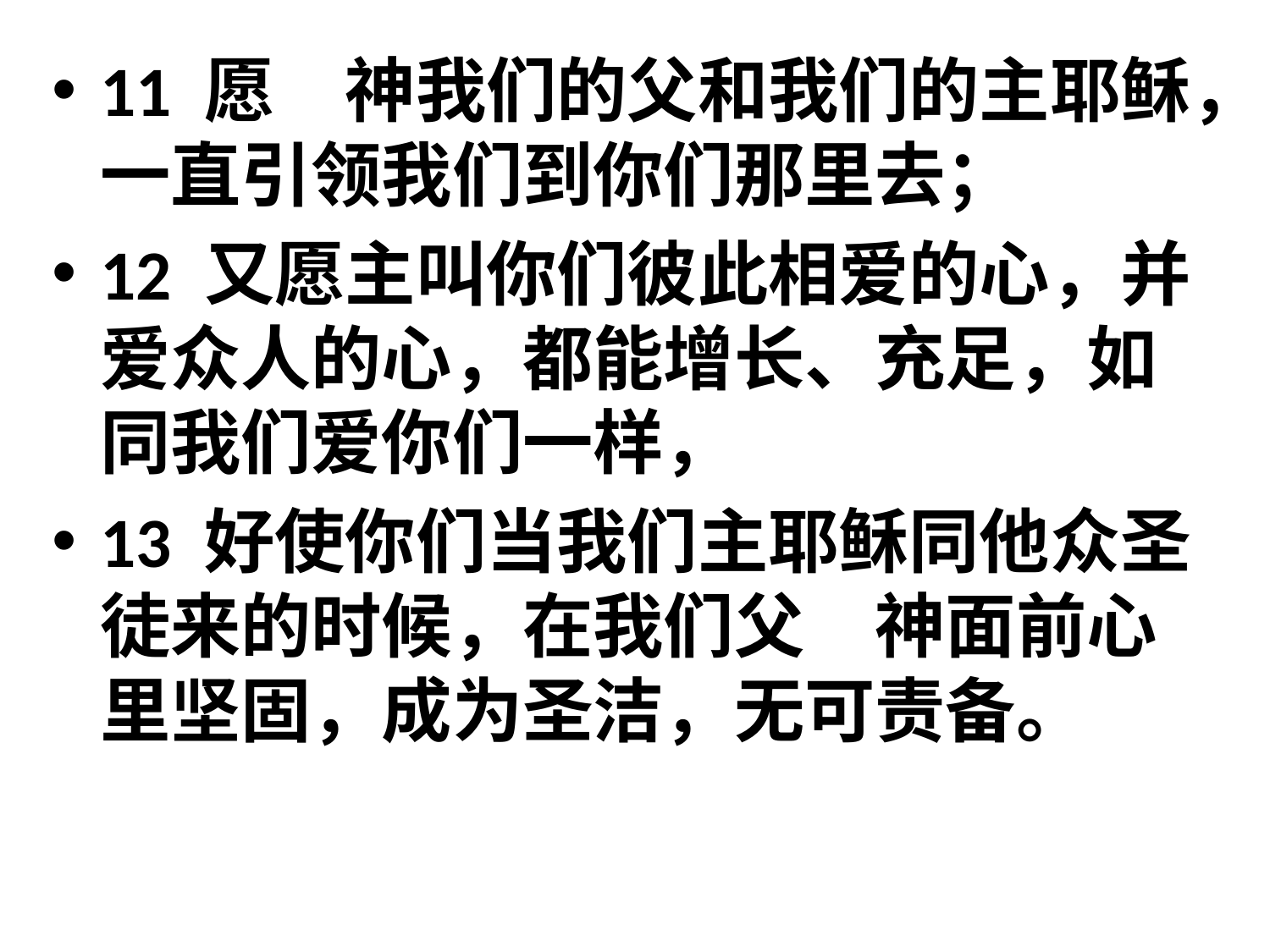

11 愿　神我们的父和我们的主耶稣，一直引领我们到你们那里去；
12 又愿主叫你们彼此相爱的心，并爱众人的心，都能增长、充足，如同我们爱你们一样，
13 好使你们当我们主耶稣同他众圣徒来的时候，在我们父　神面前心里坚固，成为圣洁，无可责备。